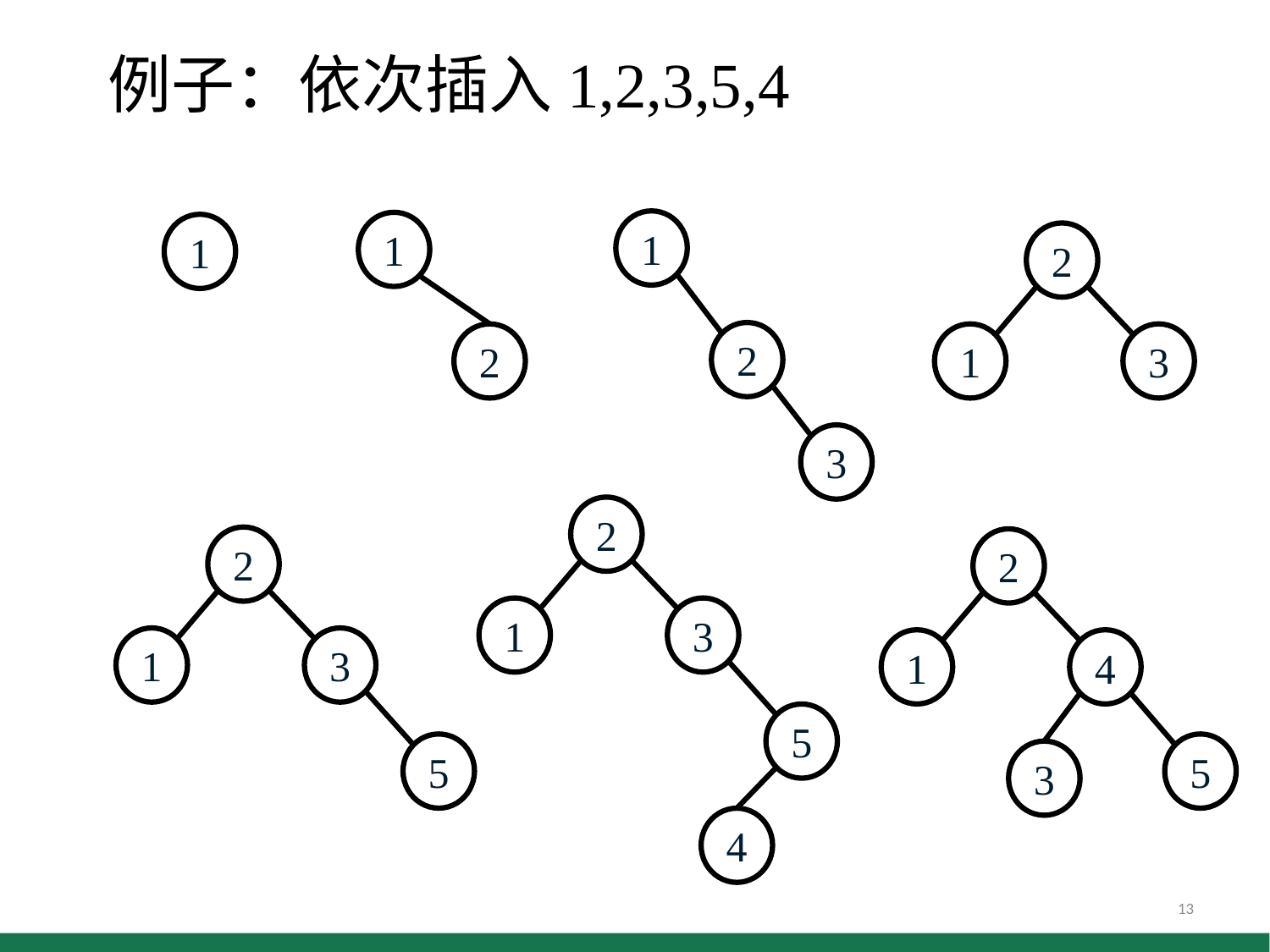

例子：依次插入1,2,3,5,4
1
2
3
1
2
1
2
1
3
2
1
3
5
4
2
1
3
5
2
1
4
5
3
13